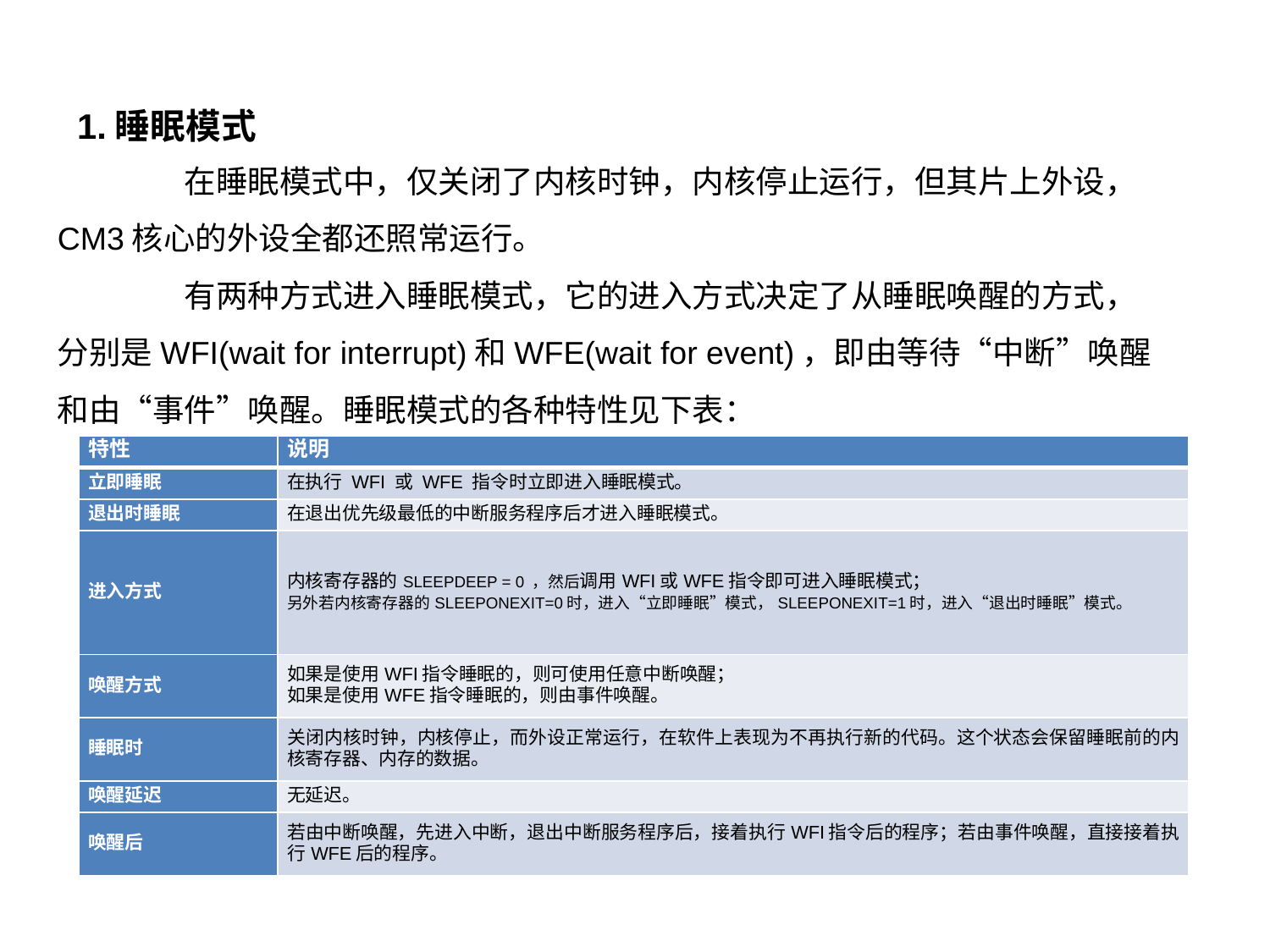

1.睡眠模式
	在睡眠模式中，仅关闭了内核时钟，内核停止运行，但其片上外设，CM3核心的外设全都还照常运行。
	有两种方式进入睡眠模式，它的进入方式决定了从睡眠唤醒的方式，分别是WFI(wait for interrupt)和WFE(wait for event)，即由等待“中断”唤醒和由“事件”唤醒。睡眠模式的各种特性见下表：
| 特性 | 说明 |
| --- | --- |
| 立即睡眠 | 在执行 WFI 或 WFE 指令时立即进入睡眠模式。 |
| 退出时睡眠 | 在退出优先级最低的中断服务程序后才进入睡眠模式。 |
| 进入方式 | 内核寄存器的SLEEPDEEP = 0 ，然后调用WFI或WFE指令即可进入睡眠模式； 另外若内核寄存器的SLEEPONEXIT=0时，进入“立即睡眠”模式，SLEEPONEXIT=1时，进入“退出时睡眠”模式。 |
| 唤醒方式 | 如果是使用WFI指令睡眠的，则可使用任意中断唤醒； 如果是使用WFE指令睡眠的，则由事件唤醒。 |
| 睡眠时 | 关闭内核时钟，内核停止，而外设正常运行，在软件上表现为不再执行新的代码。这个状态会保留睡眠前的内核寄存器、内存的数据。 |
| 唤醒延迟 | 无延迟。 |
| 唤醒后 | 若由中断唤醒，先进入中断，退出中断服务程序后，接着执行WFI指令后的程序；若由事件唤醒，直接接着执行WFE后的程序。 |